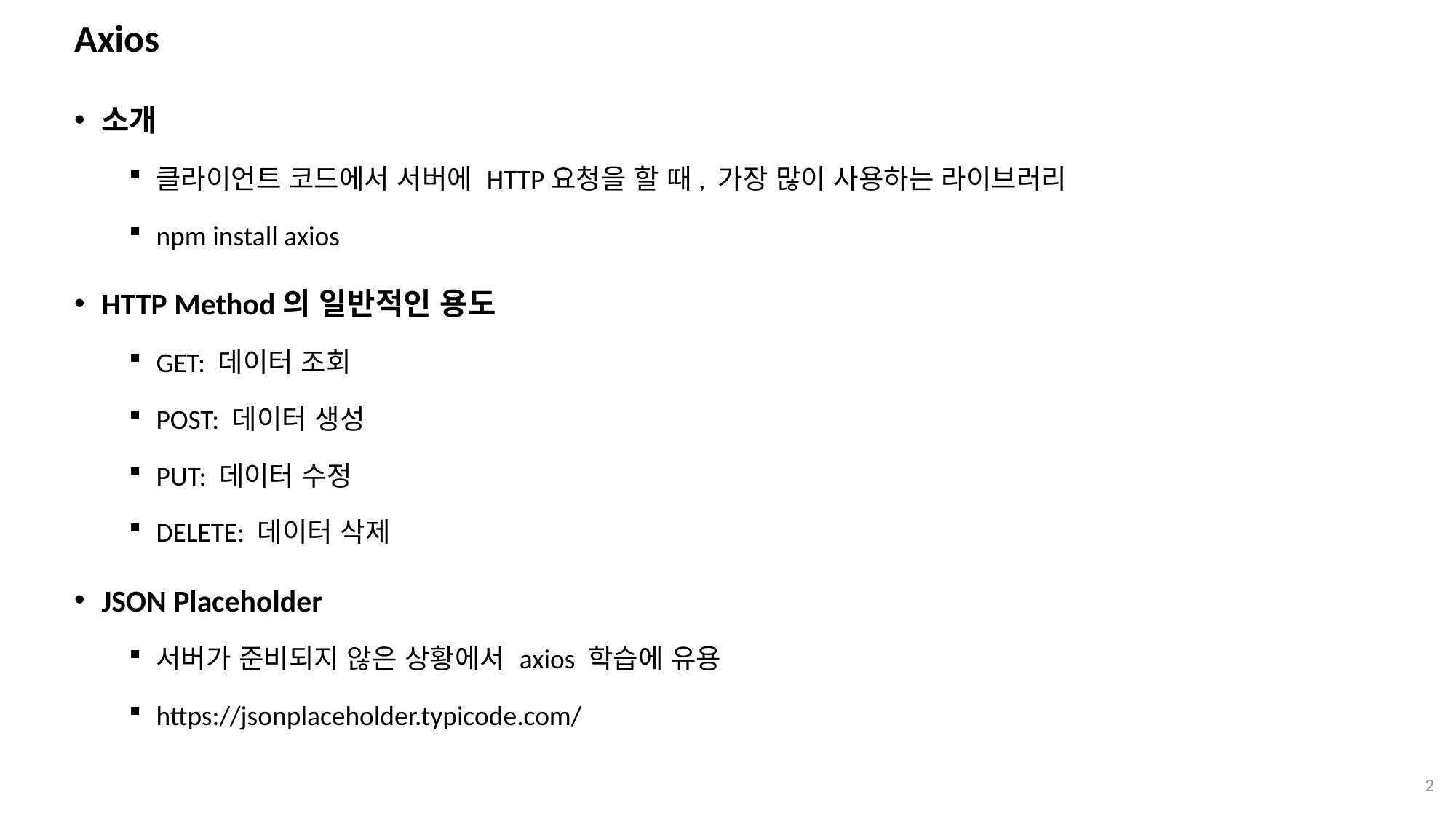

# Axios
소개
클라이언트 코드에서 서버에 HTTP요청을 할 때, 가장 많이 사용하는 라이브러리
npm install axios
HTTP Method의 일반적인 용도
GET: 데이터 조회
POST: 데이터 생성
PUT: 데이터 수정
DELETE: 데이터 삭제
JSON Placeholder
서버가 준비되지 않은 상황에서 axios 학습에 유용
https://jsonplaceholder.typicode.com/

2